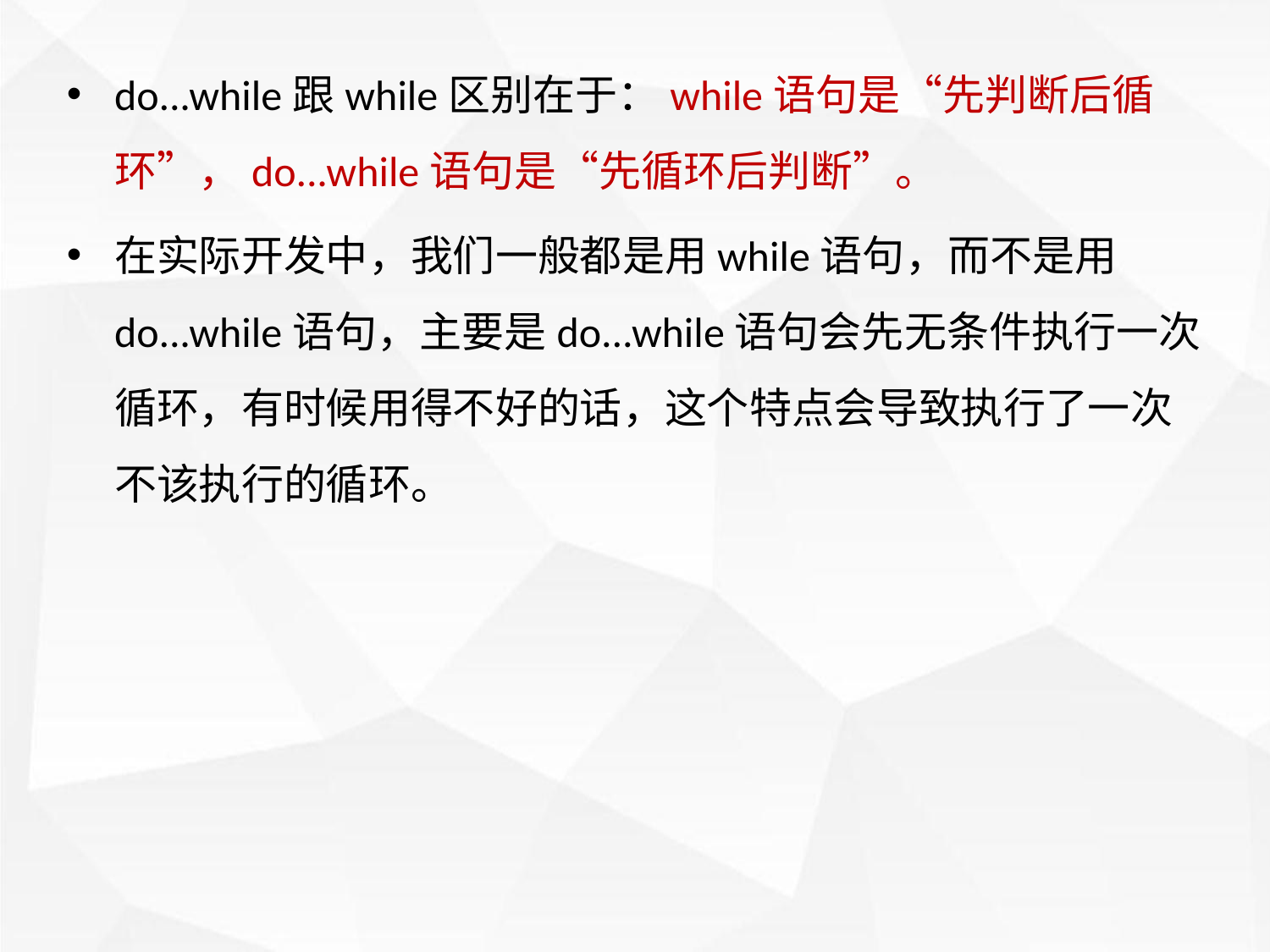

do...while跟while区别在于：while语句是“先判断后循环”，do...while语句是“先循环后判断”。
在实际开发中，我们一般都是用while语句，而不是用do...while语句，主要是do...while语句会先无条件执行一次循环，有时候用得不好的话，这个特点会导致执行了一次不该执行的循环。